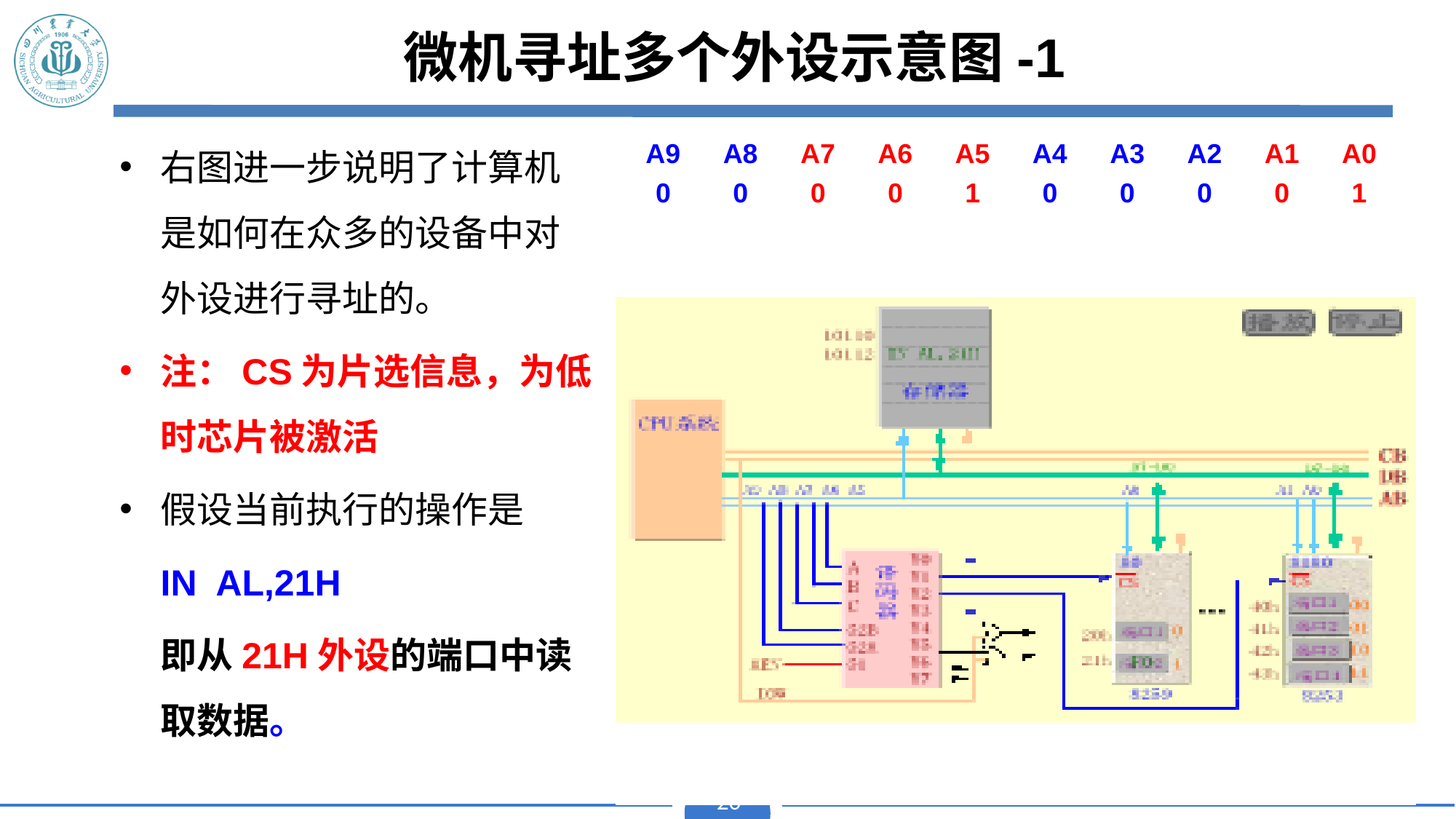

# 微机寻址多个外设示意图-1
右图进一步说明了计算机是如何在众多的设备中对外设进行寻址的。
注：CS为片选信息，为低时芯片被激活
假设当前执行的操作是
	IN  AL,21H
	即从21H外设的端口中读取数据。
| A9 | A8 | A7 | A6 | A5 | A4 | A3 | A2 | A1 | A0 |
| --- | --- | --- | --- | --- | --- | --- | --- | --- | --- |
| 0 | 0 | 0 | 0 | 1 | 0 | 0 | 0 | 0 | 1 |